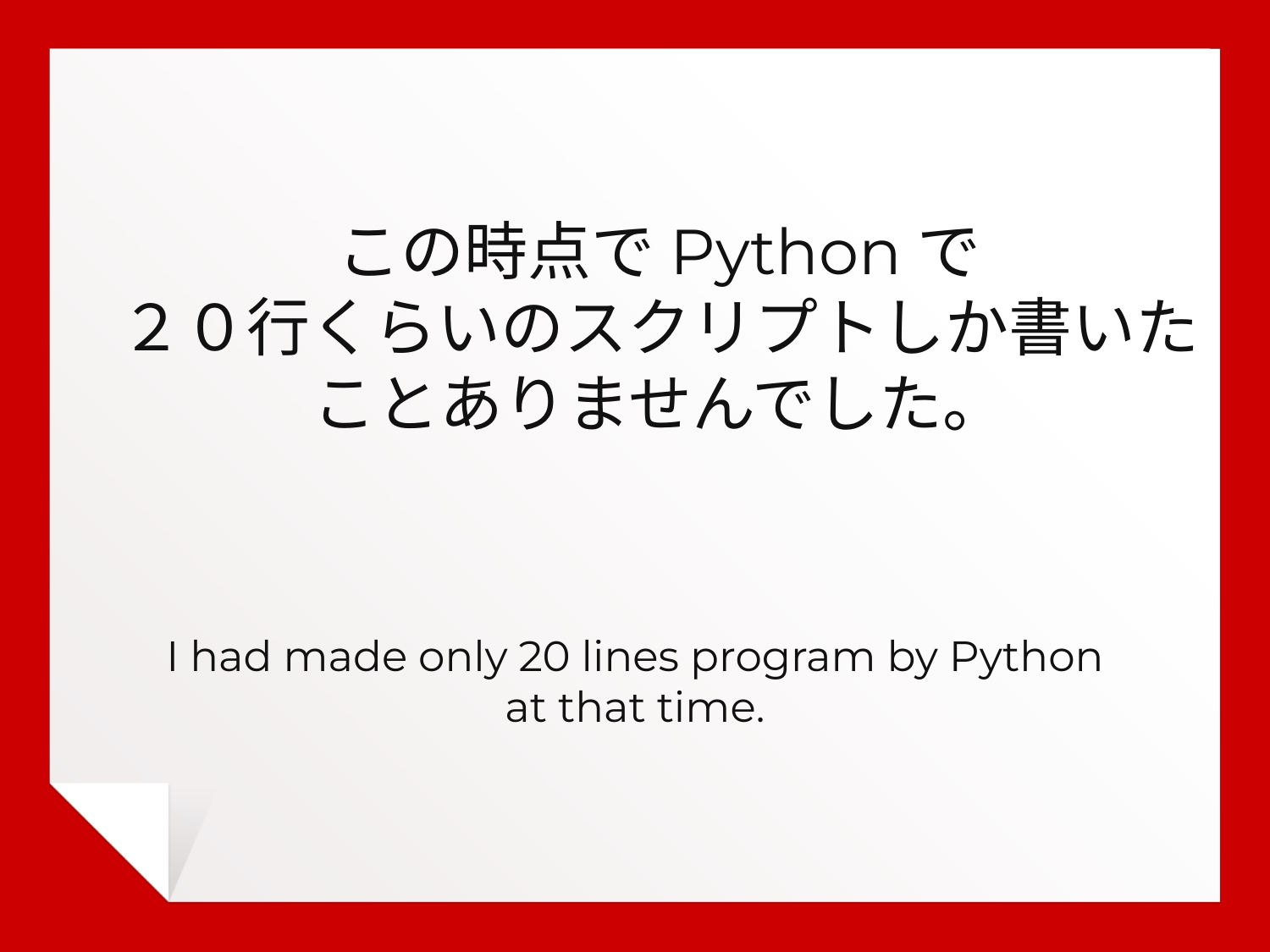

この時点でPythonで
２０行くらいのスクリプトしか書いたことありませんでした。
I had made only 20 lines program by Python
at that time.